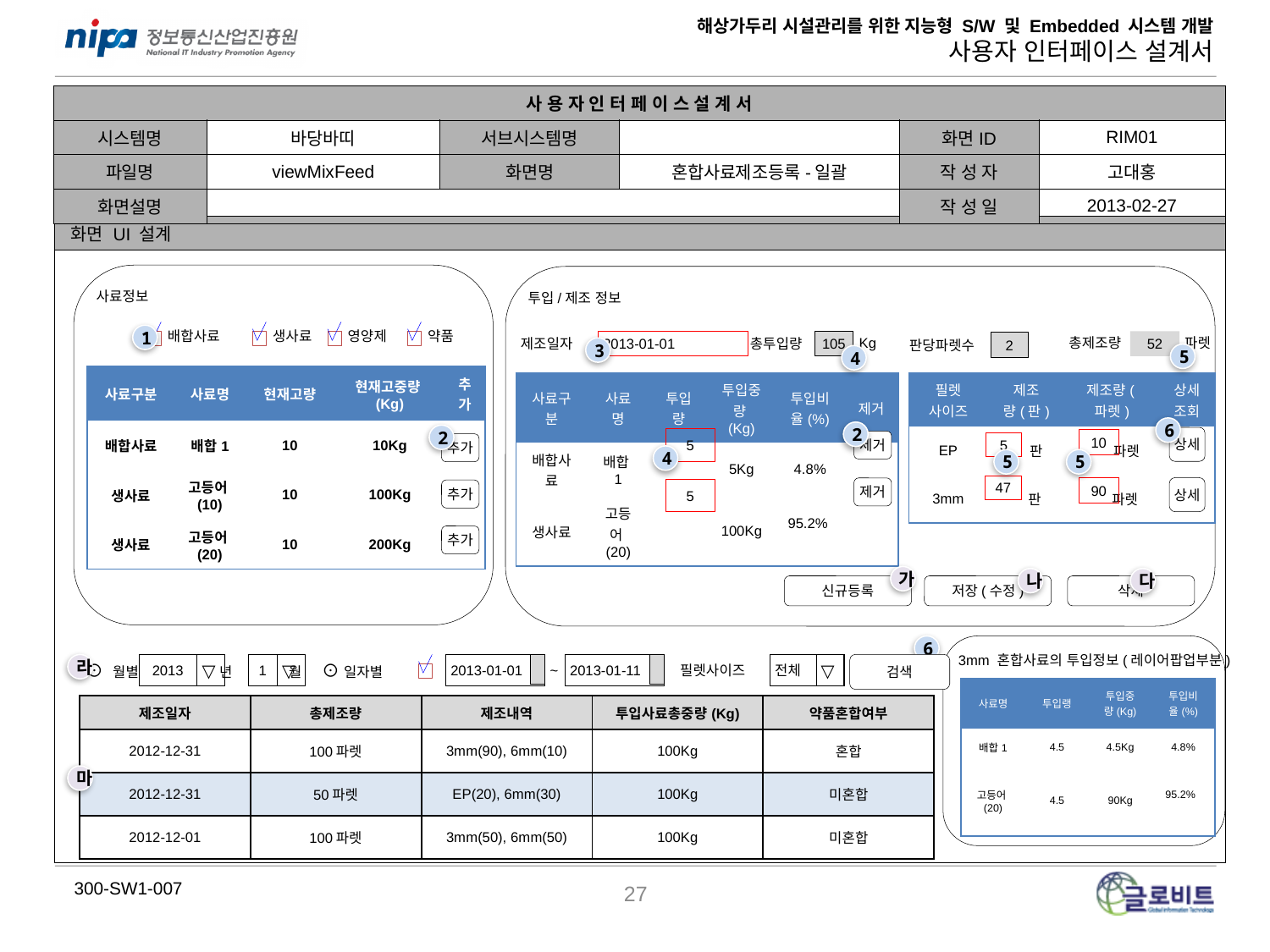

| 사 용 자 인 터 페 이 스 설 계 서 |  |  |  |  |  |
| --- | --- | --- | --- | --- | --- |
| 시스템명 | 바당바띠 | 서브시스템명 |  | 화면ID | RIM01 |
| 파일명 | viewMixFeed | 화면명 | 혼합사료제조등록-일괄 | 작 성 자 | 고대홍 |
| 화면설명 |  |  |  | 작 성 일 | 2013-02-27 |
| 화면 UI 설계 |
| --- |
|  |
사료정보
투입/제조 정보
배합사료
생사료
영양제
약품

1
제조일자
Kg
총제조량
총투입량
파렛
2013-01-01
105
52
2
판당파렛수
3
5
4
| 사료구분 | 사료명 | 현재고량 | 현재고중량(Kg) | 추가 |
| --- | --- | --- | --- | --- |
| 배합사료 | 배합1 | 10 | 10Kg |  |
| 생사료 | 고등어(10) | 10 | 100Kg |  |
| 생사료 | 고등어(20) | 10 | 200Kg |  |
| 사료구분 | 사료명 | 투입량 | 투입중량(Kg) | 투입비율(%) | 제거 |
| --- | --- | --- | --- | --- | --- |
| 배합사료 | 배합1 |  | 5Kg | 4.8% |  |
| 생사료 | 고등어(20) |  | 100Kg | 95.2% |  |
| 필렛 사이즈 | 제조 량(판) | 제조량(파렛) | 상세조회 |
| --- | --- | --- | --- |
| EP | 판 | 파렛 |  |
| 3mm | 판 | 파렛 |  |
6
2
2
상세
5
10
제거
5
추가
4
5
5
47
상세
90
제거
5
추가
추가
가
나
다
신규등록
저장(수정)
삭제
6
3mm 혼합사료의 투입정보(레이어팝업부분)
▽
라
▽
~
검색
⊙ 월별                    년              월     ⊙ 일자별
2013

필렛사이즈
1
2013-01-01

2013-01-11

전체
▽
| 사료명 | 투입랭 | 투입중량(Kg) | 투입비율(%) |
| --- | --- | --- | --- |
| 배합1 | 4.5 | 4.5Kg | 4.8% |
| 고등어(20) | 4.5 | 90Kg | 95.2% |
| 제조일자 | 총제조량 | 제조내역 | 투입사료총중량(Kg) | 약품혼합여부 |
| --- | --- | --- | --- | --- |
| 2012-12-31 | 100파렛 | 3mm(90), 6mm(10) | 100Kg | 혼합 |
| 2012-12-31 | 50파렛 | EP(20), 6mm(30) | 100Kg | 미혼합 |
| 2012-12-01 | 100파렛 | 3mm(50), 6mm(50) | 100Kg | 미혼합 |
마